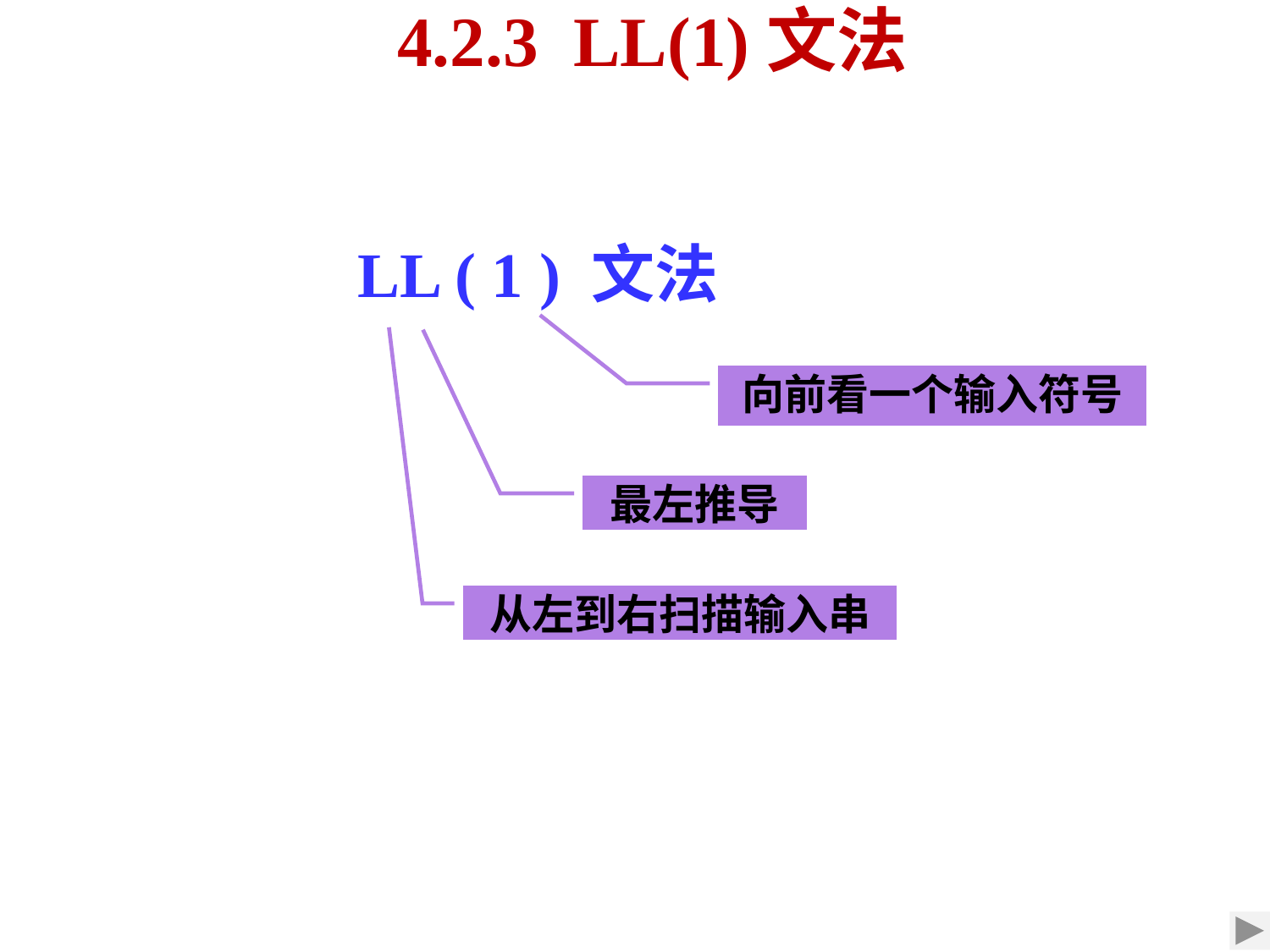

# 4.2.3  LL(1)文法
LL ( 1 ) 文法
向前看一个输入符号
最左推导
从左到右扫描输入串